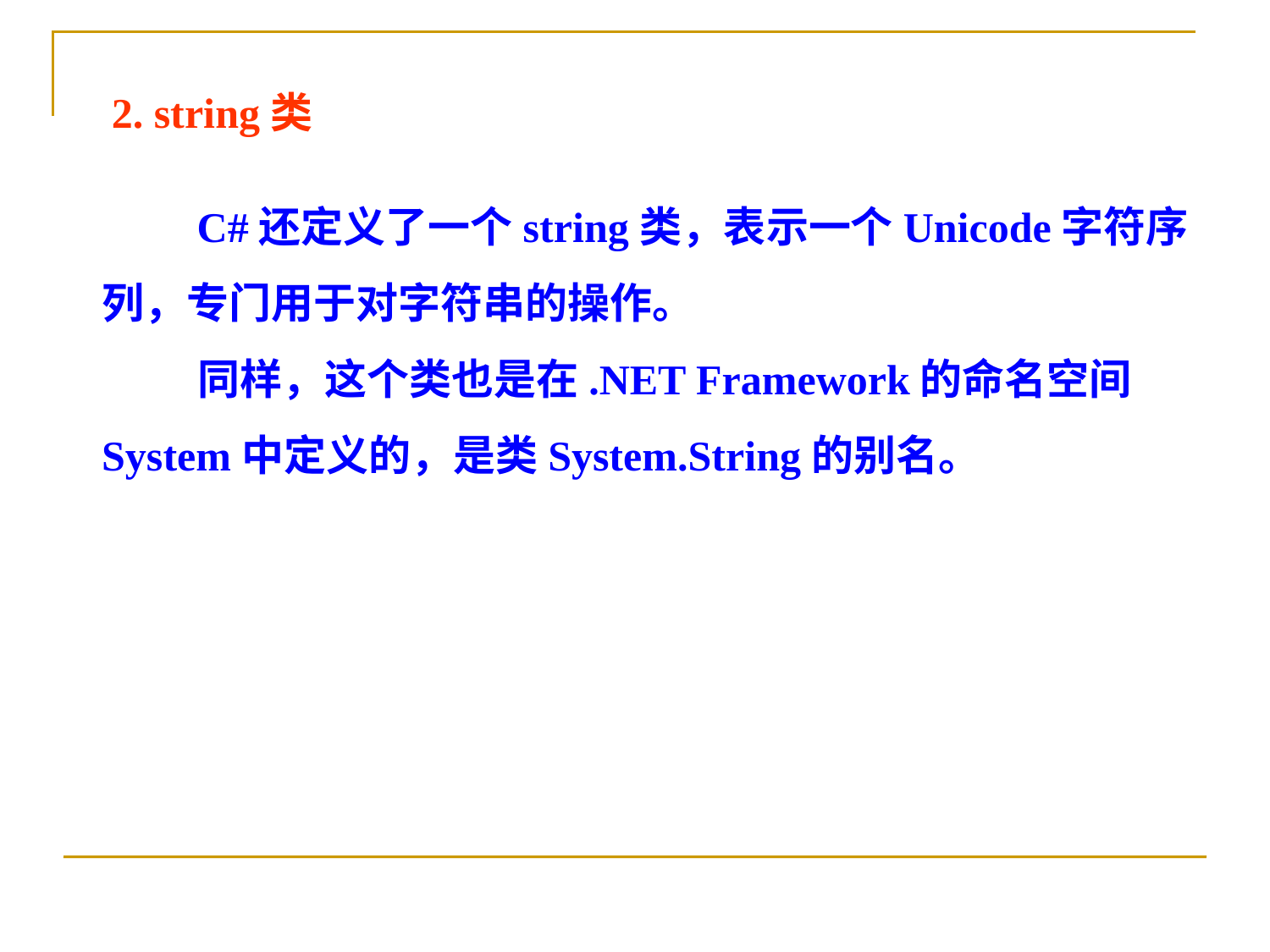

2. string类
         C#还定义了一个string类，表示一个Unicode字符序列，专门用于对字符串的操作。
         同样，这个类也是在.NET Framework的命名空间System中定义的，是类System.String的别名。